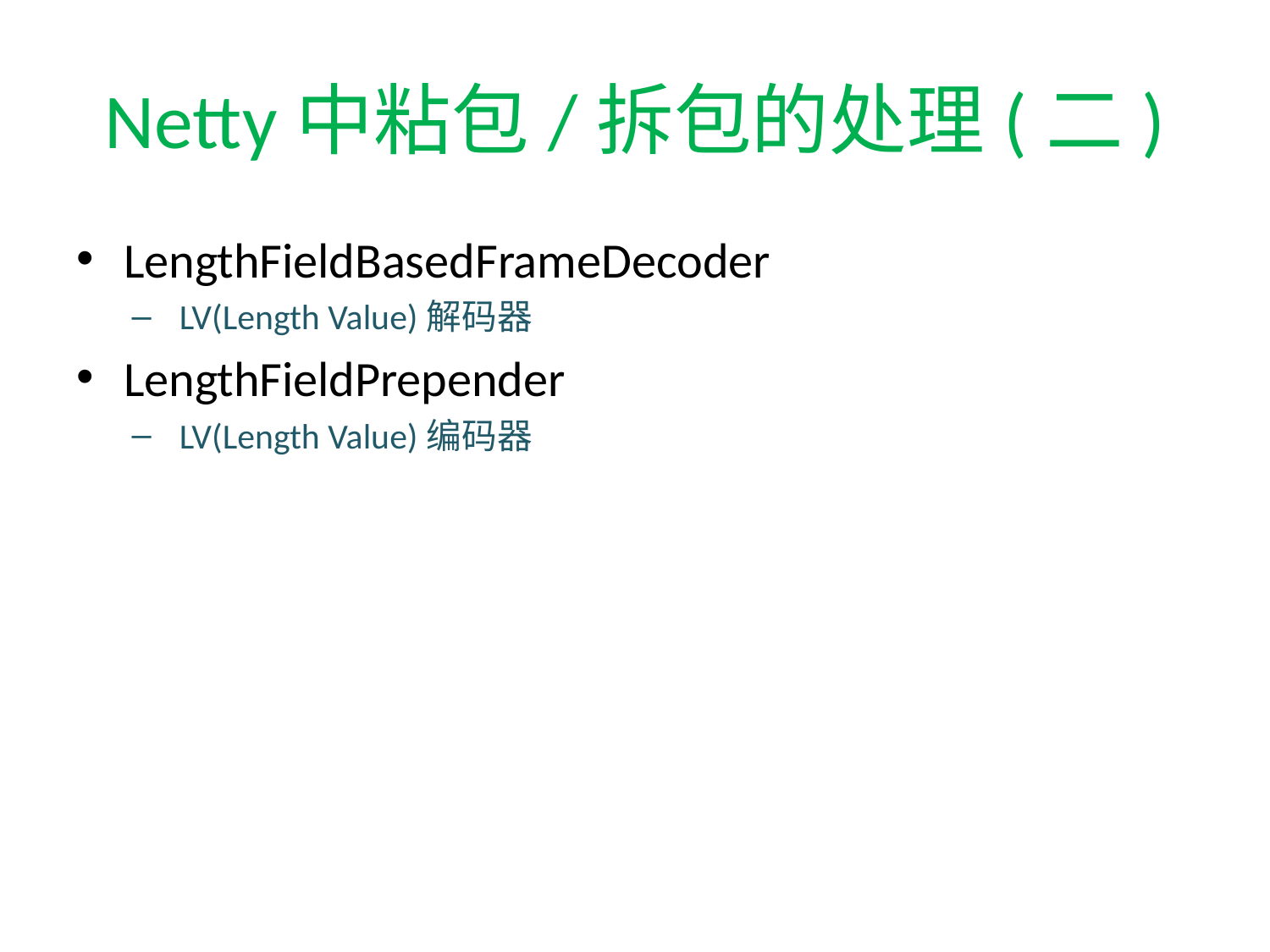

# Netty中粘包/拆包的处理(二)
LengthFieldBasedFrameDecoder
LV(Length Value)解码器
LengthFieldPrepender
LV(Length Value)编码器